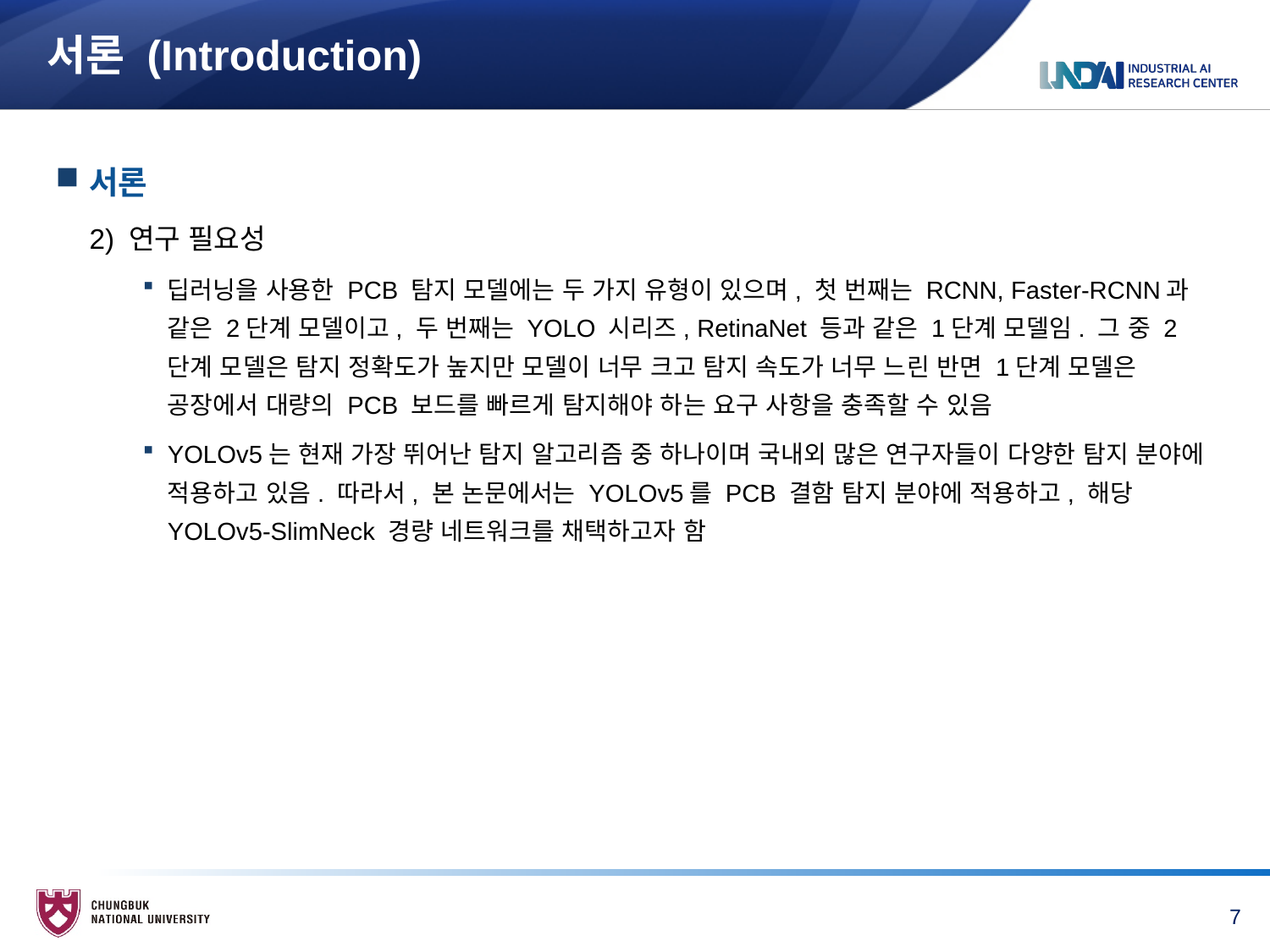

# 서론 (Introduction)
서론
2) 연구 필요성
딥러닝을 사용한 PCB 탐지 모델에는 두 가지 유형이 있으며, 첫 번째는 RCNN, Faster-RCNN과 같은 2단계 모델이고, 두 번째는 YOLO 시리즈, RetinaNet 등과 같은 1단계 모델임. 그 중 2단계 모델은 탐지 정확도가 높지만 모델이 너무 크고 탐지 속도가 너무 느린 반면 1단계 모델은 공장에서 대량의 PCB 보드를 빠르게 탐지해야 하는 요구 사항을 충족할 수 있음
YOLOv5는 현재 가장 뛰어난 탐지 알고리즘 중 하나이며 국내외 많은 연구자들이 다양한 탐지 분야에 적용하고 있음. 따라서, 본 논문에서는 YOLOv5를 PCB 결함 탐지 분야에 적용하고, 해당 YOLOv5-SlimNeck 경량 네트워크를 채택하고자 함